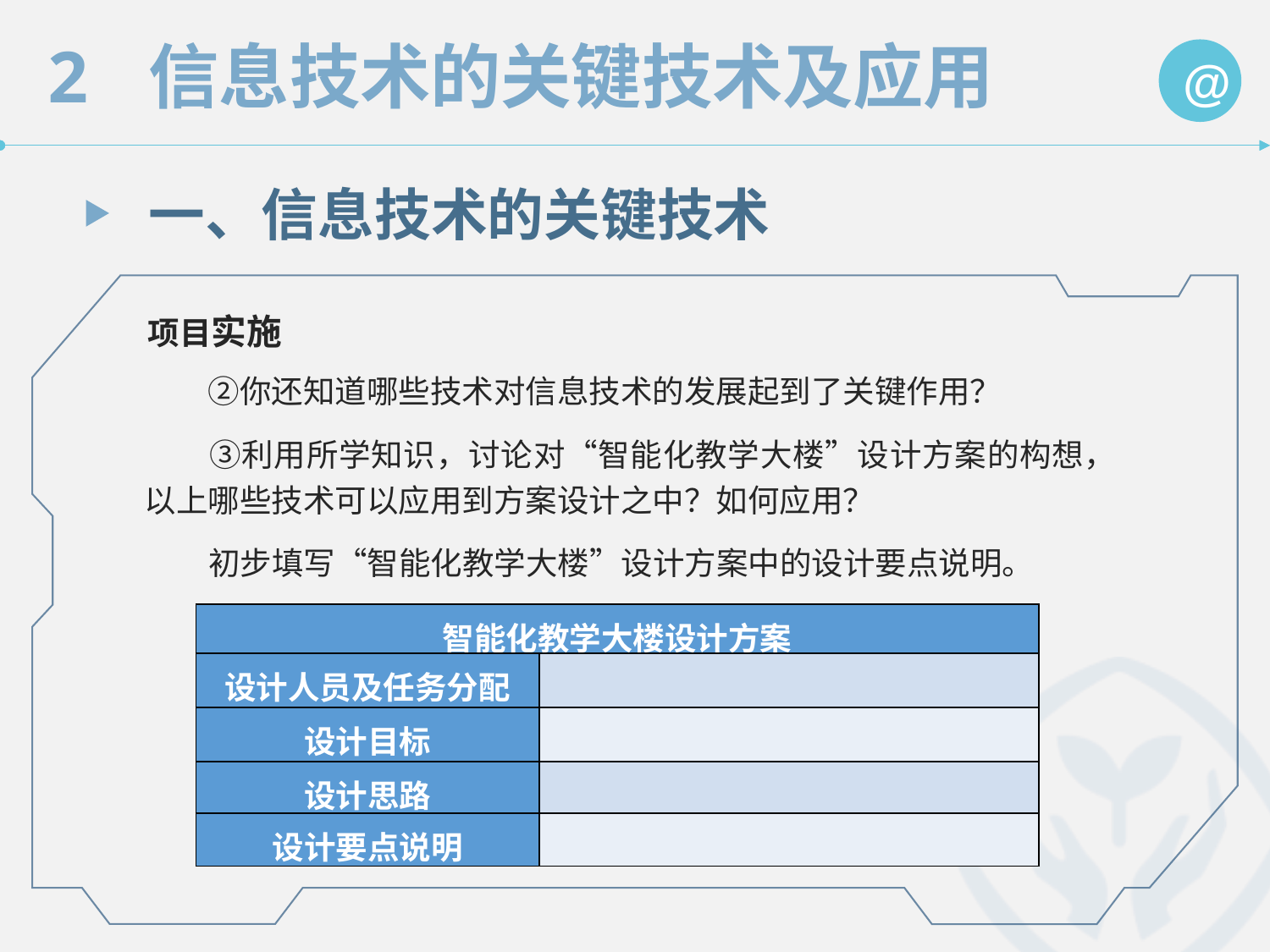

一、信息技术的关键技术

项目实施
　　②你还知道哪些技术对信息技术的发展起到了关键作用？
　　③利用所学知识，讨论对“智能化教学大楼”设计方案的构想，以上哪些技术可以应用到方案设计之中？如何应用？
初步填写“智能化教学大楼”设计方案中的设计要点说明。
| 智能化教学大楼设计方案 |  |
| --- | --- |
| 设计人员及任务分配 |  |
| 设计目标 |  |
| 设计思路 |  |
| 设计要点说明 |  |